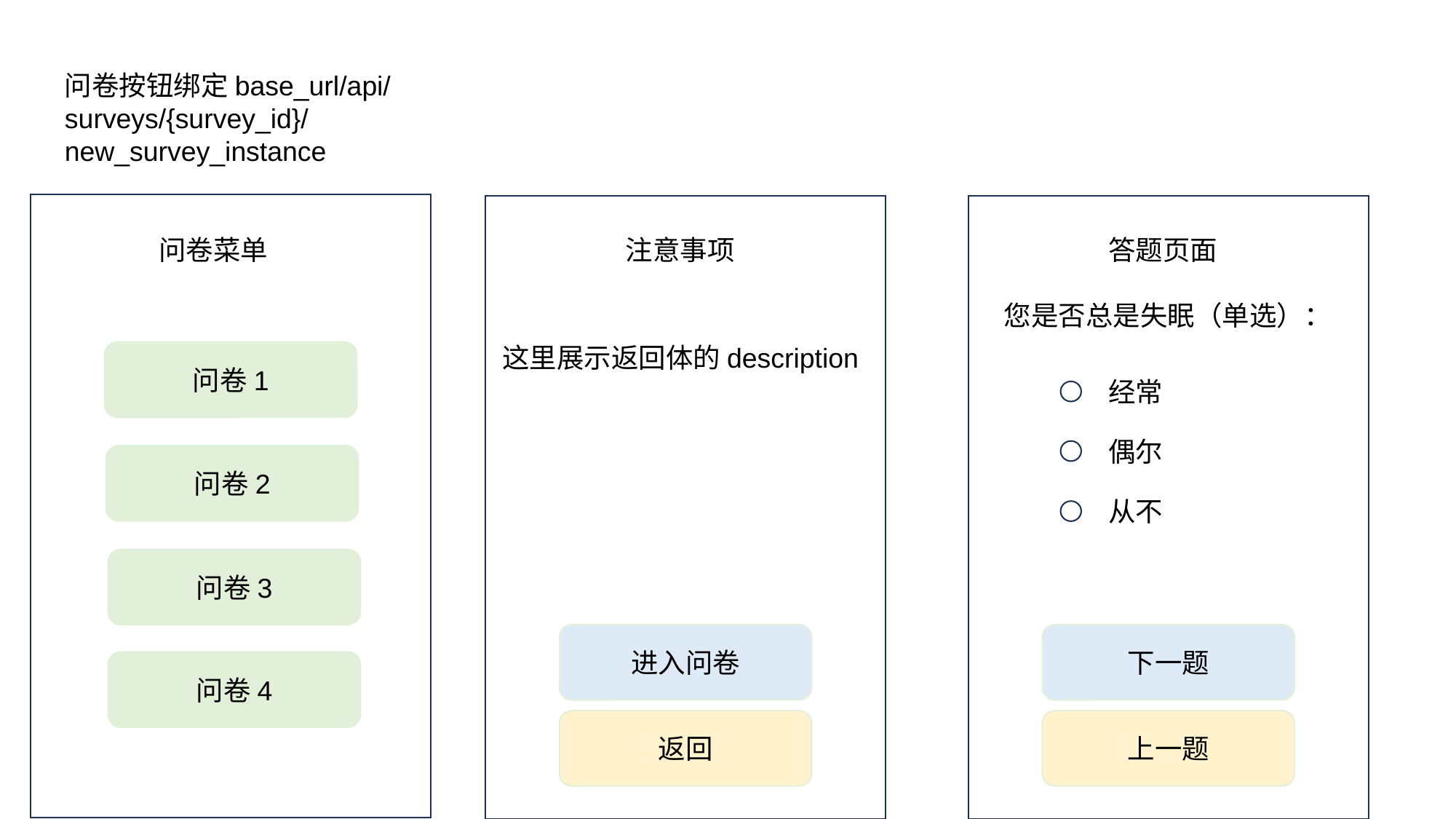

问卷按钮绑定base_url/api/surveys/{survey_id}/new_survey_instance

问卷菜单
注意事项
答题页面
您是否总是失眠（单选）：
这里展示返回体的description
问卷1
经常

偶尔

问卷2
从不

问卷3
进入问卷
下一题
问卷4
返回
上一题